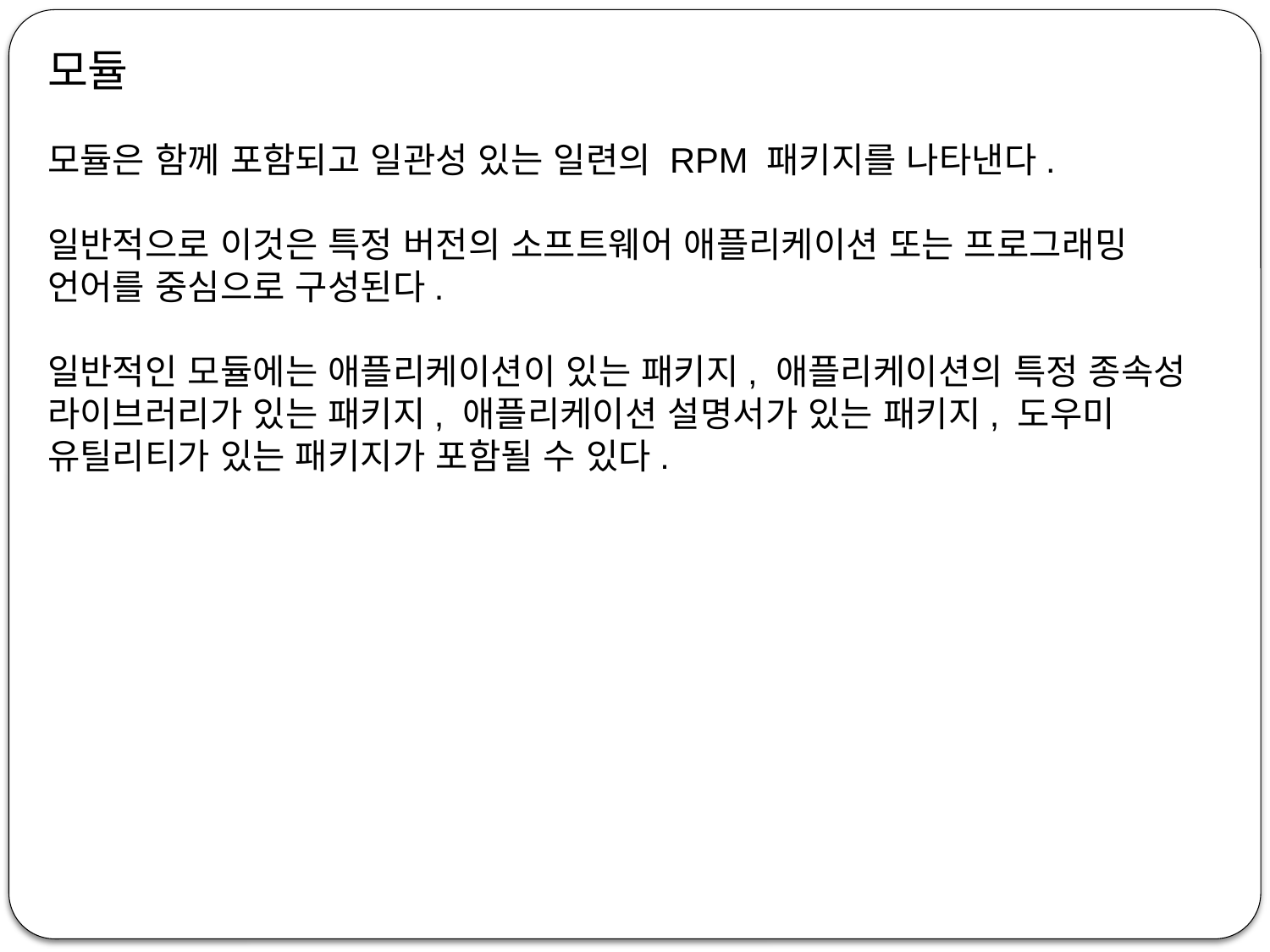

모듈

모듈은 함께 포함되고 일관성 있는 일련의 RPM 패키지를 나타낸다.

일반적으로 이것은 특정 버전의 소프트웨어 애플리케이션 또는 프로그래밍 언어를 중심으로 구성된다.

일반적인 모듈에는 애플리케이션이 있는 패키지, 애플리케이션의 특정 종속성 라이브러리가 있는 패키지, 애플리케이션 설명서가 있는 패키지, 도우미 유틸리티가 있는 패키지가 포함될 수 있다.